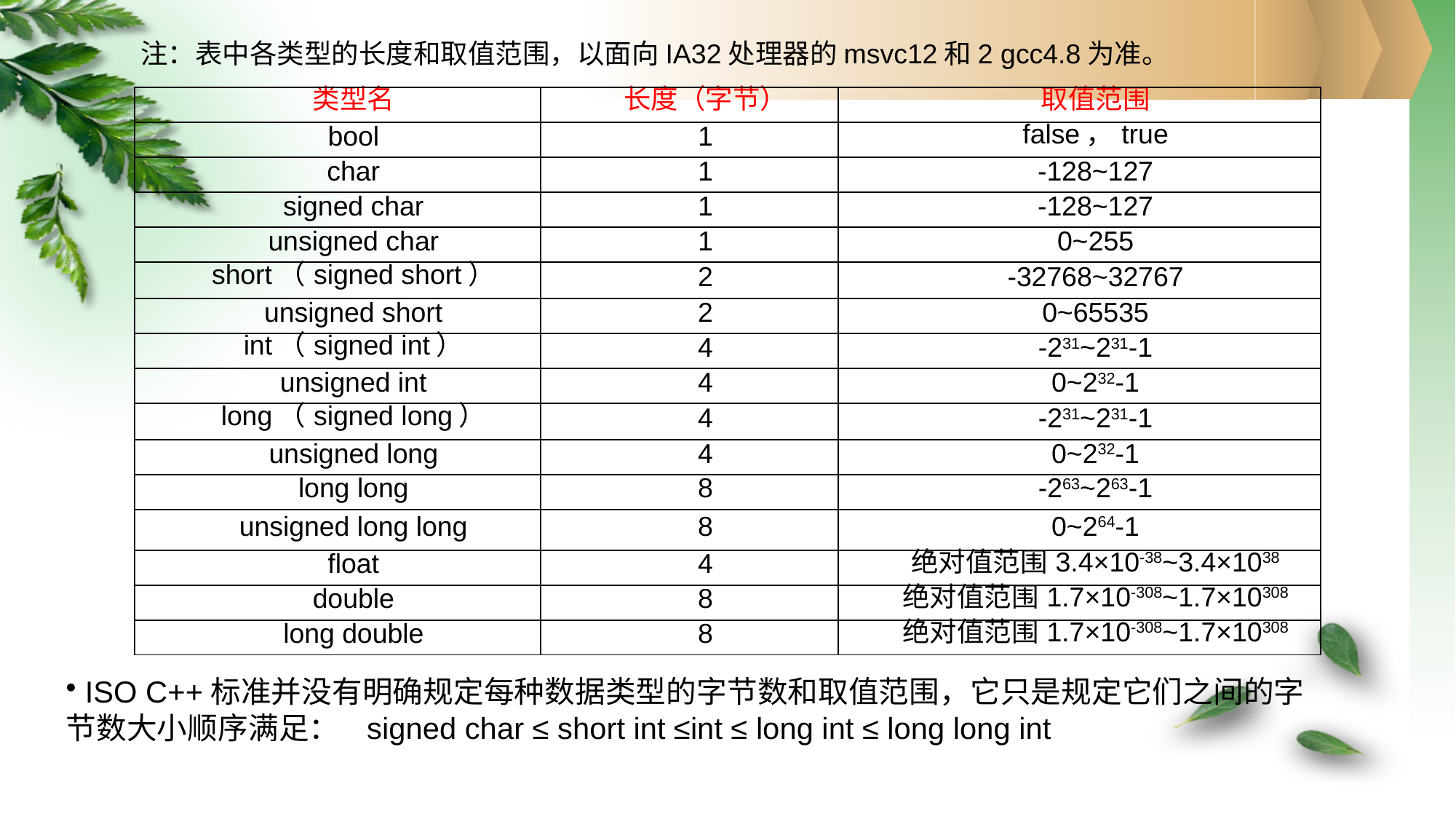

注：表中各类型的长度和取值范围，以面向IA32处理器的msvc12和2 gcc4.8为准。
| 类型名 | 长度（字节） | 取值范围 |
| --- | --- | --- |
| bool | 1 | false，true |
| char | 1 | -128~127 |
| signed char | 1 | -128~127 |
| unsigned char | 1 | 0~255 |
| short（signed short） | 2 | -32768~32767 |
| unsigned short | 2 | 0~65535 |
| int（signed int） | 4 | -231~231-1 |
| unsigned int | 4 | 0~232-1 |
| long（signed long） | 4 | -231~231-1 |
| unsigned long | 4 | 0~232-1 |
| long long | 8 | -263~263-1 |
| unsigned long long | 8 | 0~264-1 |
| float | 4 | 绝对值范围3.4×10-38~3.4×1038 |
| double | 8 | 绝对值范围1.7×10-308~1.7×10308 |
| long double | 8 | 绝对值范围1.7×10-308~1.7×10308 |
 ISO C++标准并没有明确规定每种数据类型的字节数和取值范围，它只是规定它们之间的字节数大小顺序满足：   signed char ≤ short int ≤int ≤ long int ≤ long long int